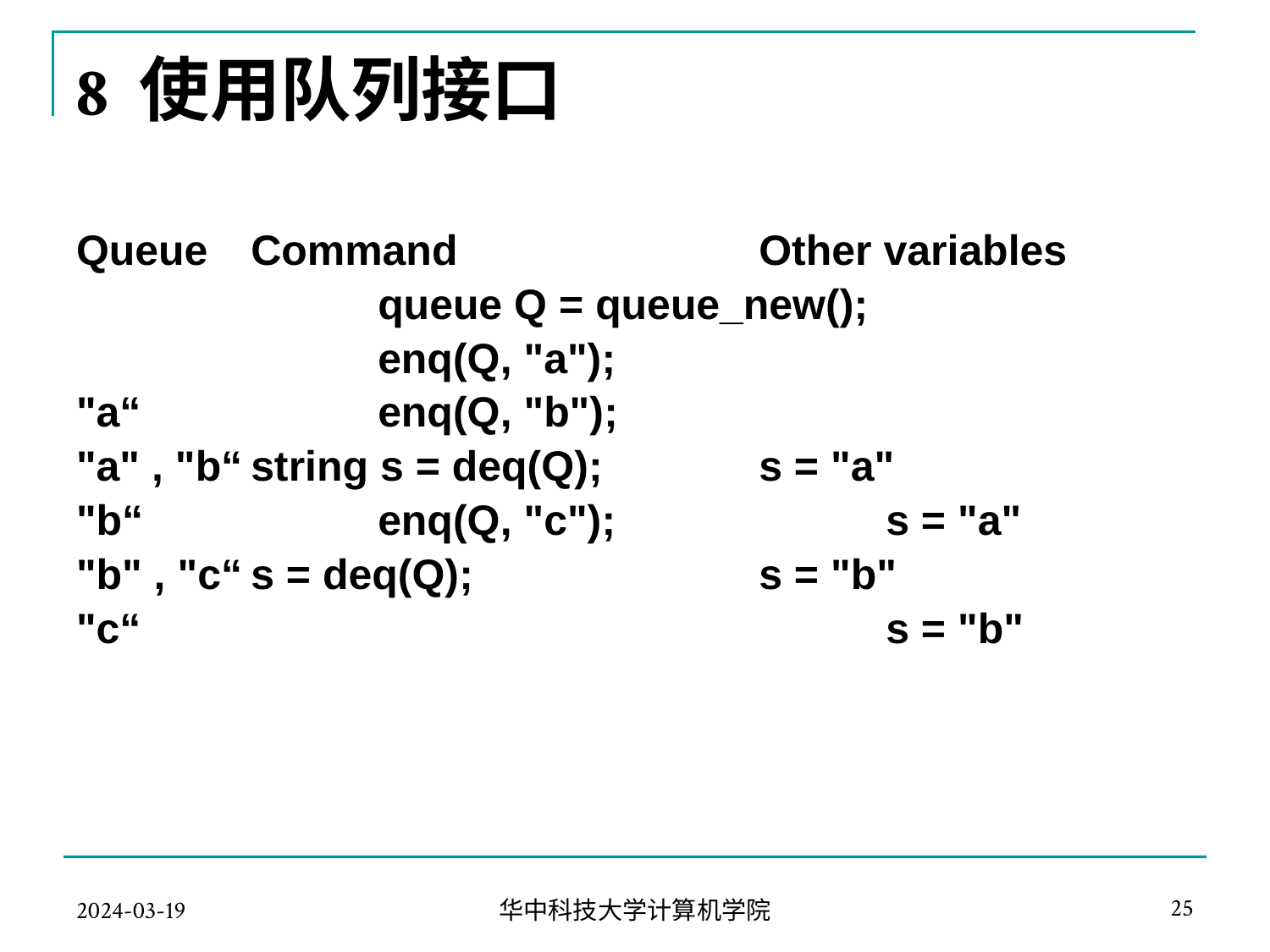

# 8 使用队列接口
Queue	Command			Other variables
			queue Q = queue_new();
			enq(Q, "a");
"a“		enq(Q, "b");
"a" , "b“	string s = deq(Q);		s = "a"
"b“		enq(Q, "c");			s = "a"
"b" , "c“	s = deq(Q);			s = "b"
"c“						s = "b"
2024-03-19
25
华中科技大学计算机学院